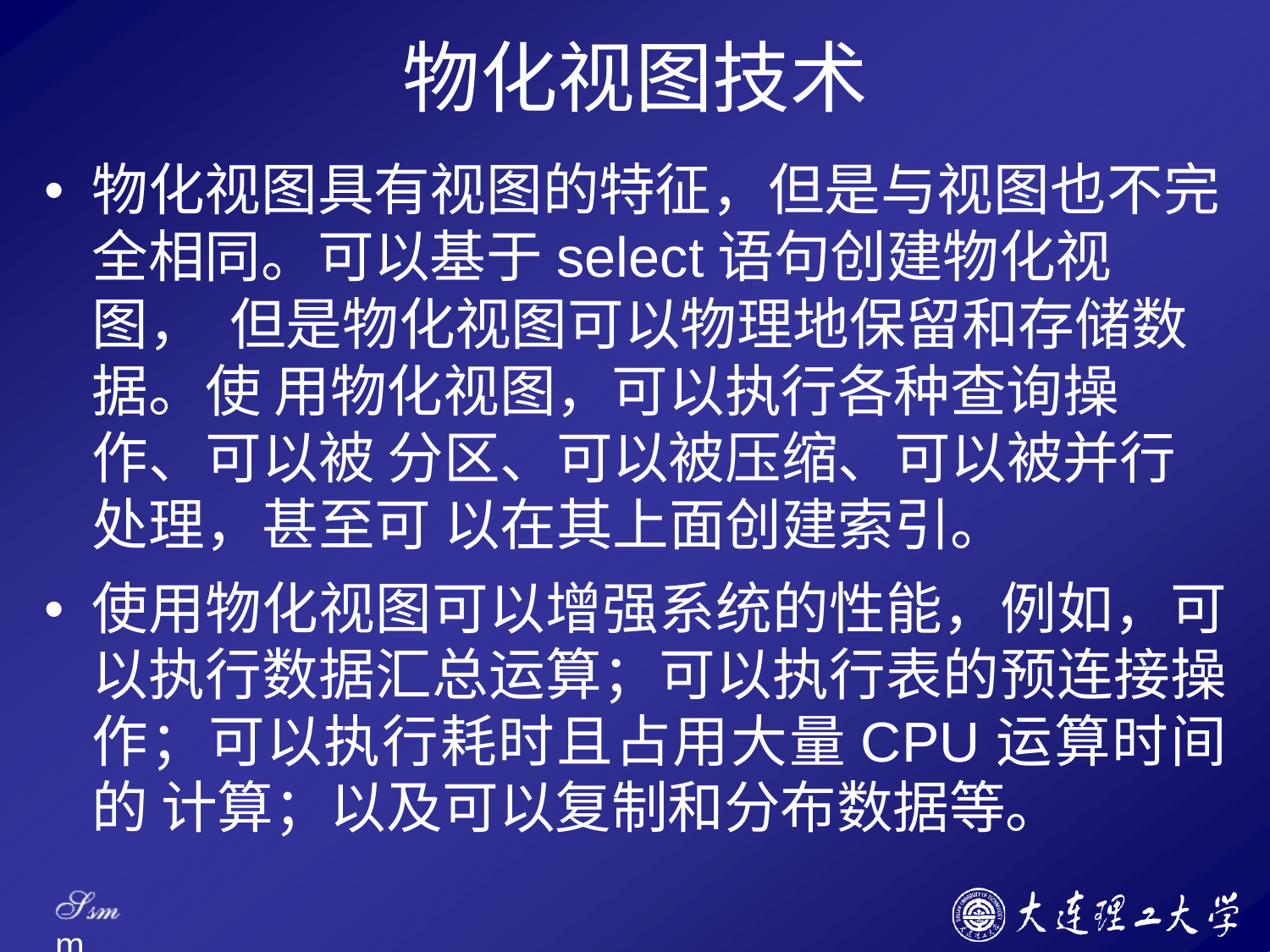

# 物化视图技术
物化视图具有视图的特征，但是与视图也不完 全相同。可以基于select语句创建物化视图，  但是物化视图可以物理地保留和存储数据。使 用物化视图，可以执行各种查询操作、可以被 分区、可以被压缩、可以被并行处理，甚至可 以在其上面创建索引。
使用物化视图可以增强系统的性能，例如，可 以执行数据汇总运算；可以执行表的预连接操 作；可以执行耗时且占用大量CPU运算时间的 计算；以及可以复制和分布数据等。

Ssm